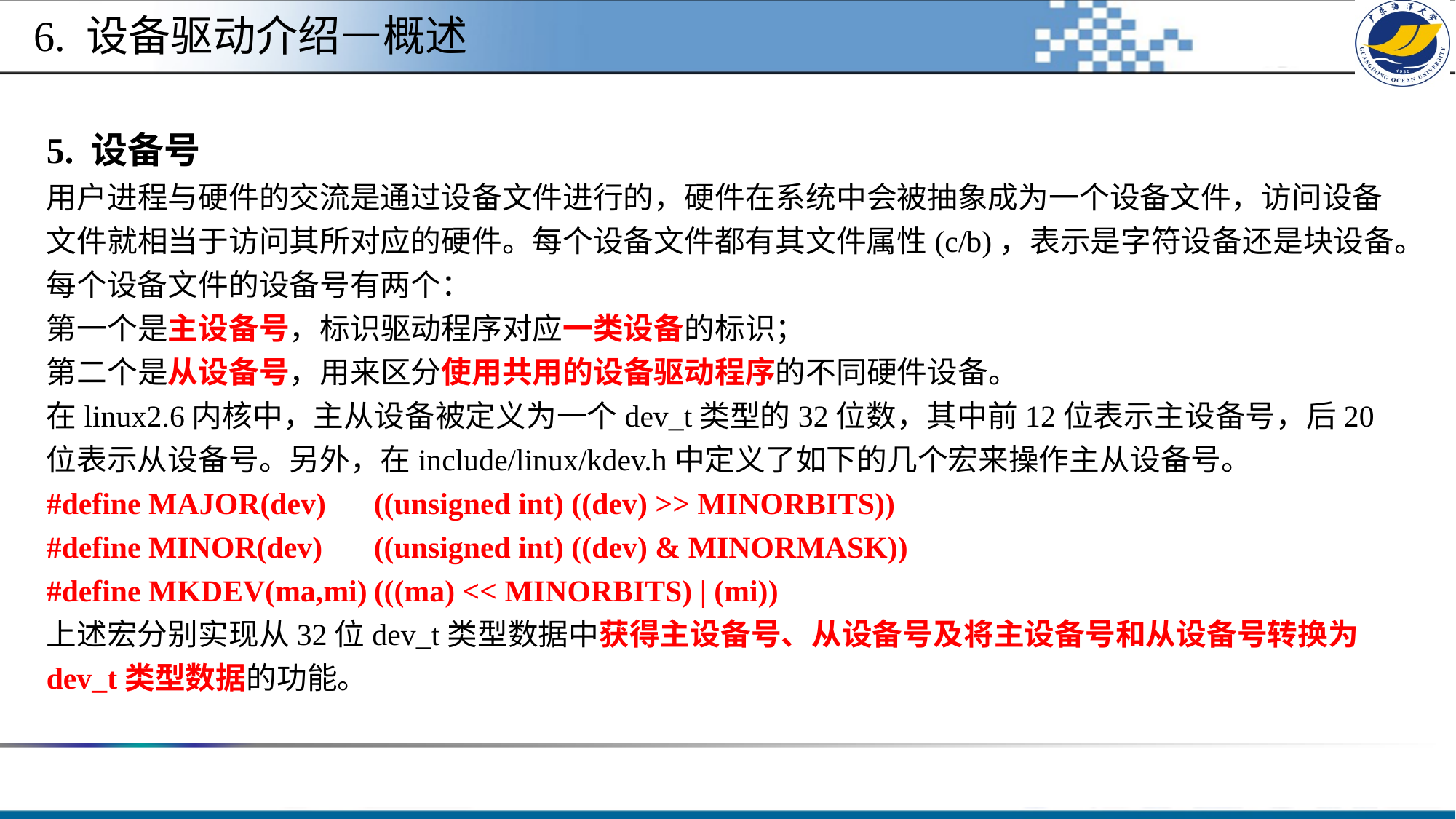

6. 设备驱动介绍—概述

5. 设备号
用户进程与硬件的交流是通过设备文件进行的，硬件在系统中会被抽象成为一个设备文件，访问设备文件就相当于访问其所对应的硬件。每个设备文件都有其文件属性(c/b)，表示是字符设备还是块设备。
每个设备文件的设备号有两个：
第一个是主设备号，标识驱动程序对应一类设备的标识；
第二个是从设备号，用来区分使用共用的设备驱动程序的不同硬件设备。
在linux2.6内核中，主从设备被定义为一个dev_t类型的32位数，其中前12位表示主设备号，后20位表示从设备号。另外，在include/linux/kdev.h中定义了如下的几个宏来操作主从设备号。
#define MAJOR(dev)	((unsigned int) ((dev) >> MINORBITS))
#define MINOR(dev)	((unsigned int) ((dev) & MINORMASK))
#define MKDEV(ma,mi)	(((ma) << MINORBITS) | (mi))
上述宏分别实现从32位dev_t类型数据中获得主设备号、从设备号及将主设备号和从设备号转换为dev_t类型数据的功能。